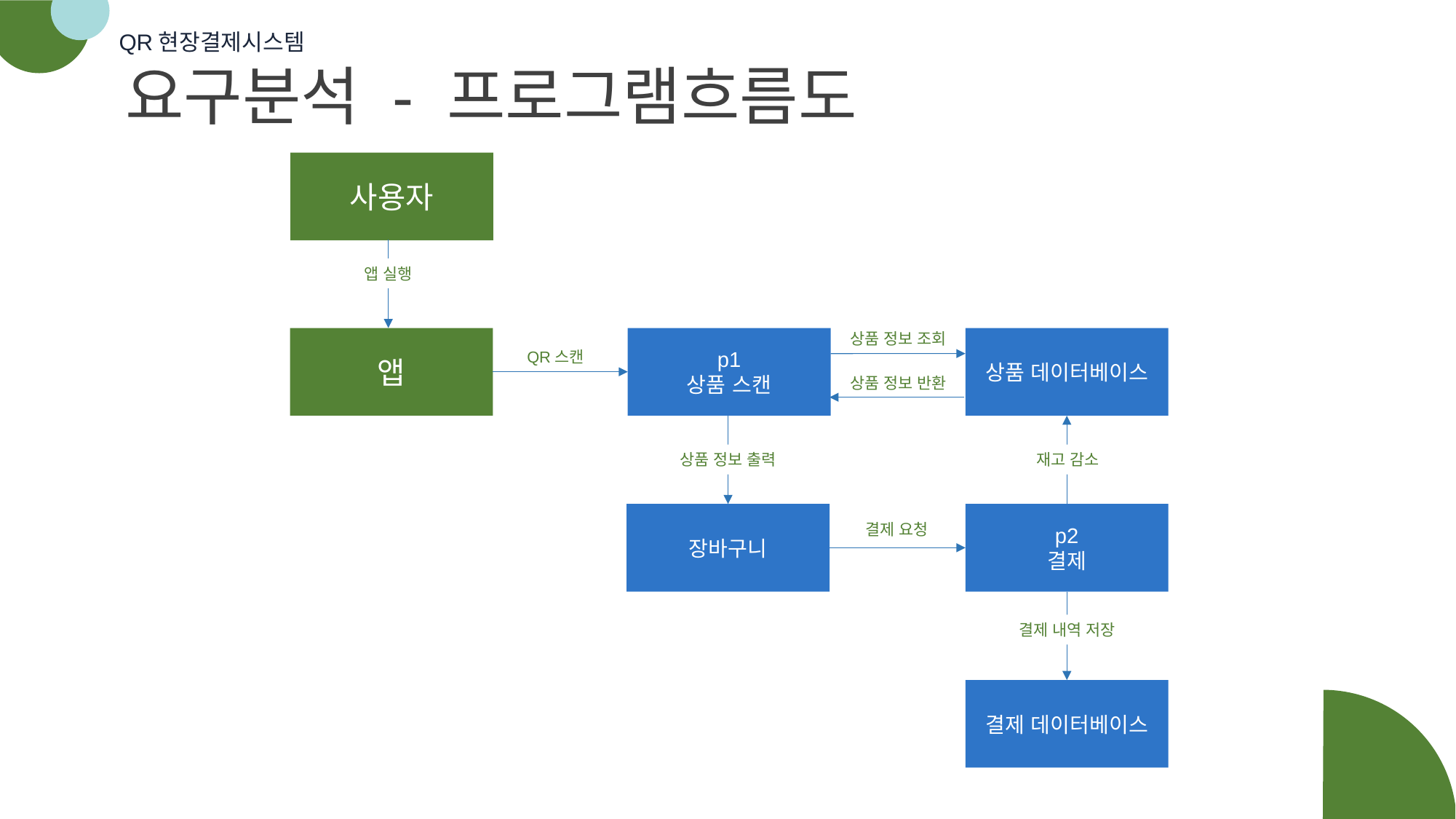

요구분석 - 프로그램흐름도
사용자
앱 실행
상품 정보 조회
p1
상품 스캔
상품 데이터베이스
앱
QR스캔
상품 정보 반환
상품 정보 출력
재고 감소
장바구니
p2
결제
결제 요청
결제 내역 저장
결제 데이터베이스